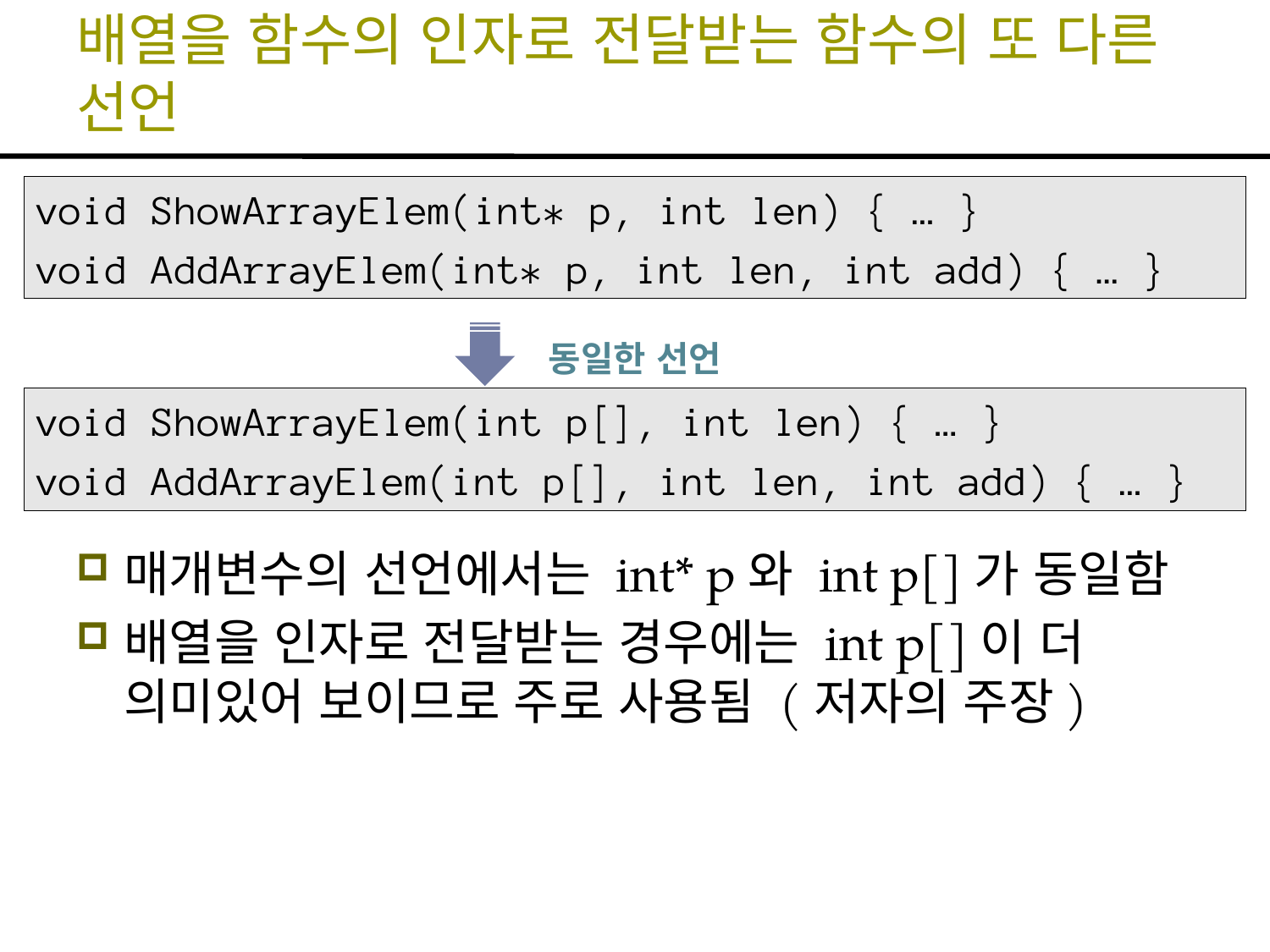

# 배열을 함수의 인자로 전달받는 함수의 또 다른 선언
void ShowArrayElem(int* p, int len) { … }
void AddArrayElem(int* p, int len, int add) { … }
동일한 선언

void ShowArrayElem(int p[], int len) { … }
void AddArrayElem(int p[], int len, int add) { … }
매개변수의 선언에서는 int* p와 int p[]가 동일함
배열을 인자로 전달받는 경우에는 int p[]이 더 의미있어 보이므로 주로 사용됨 (저자의 주장)